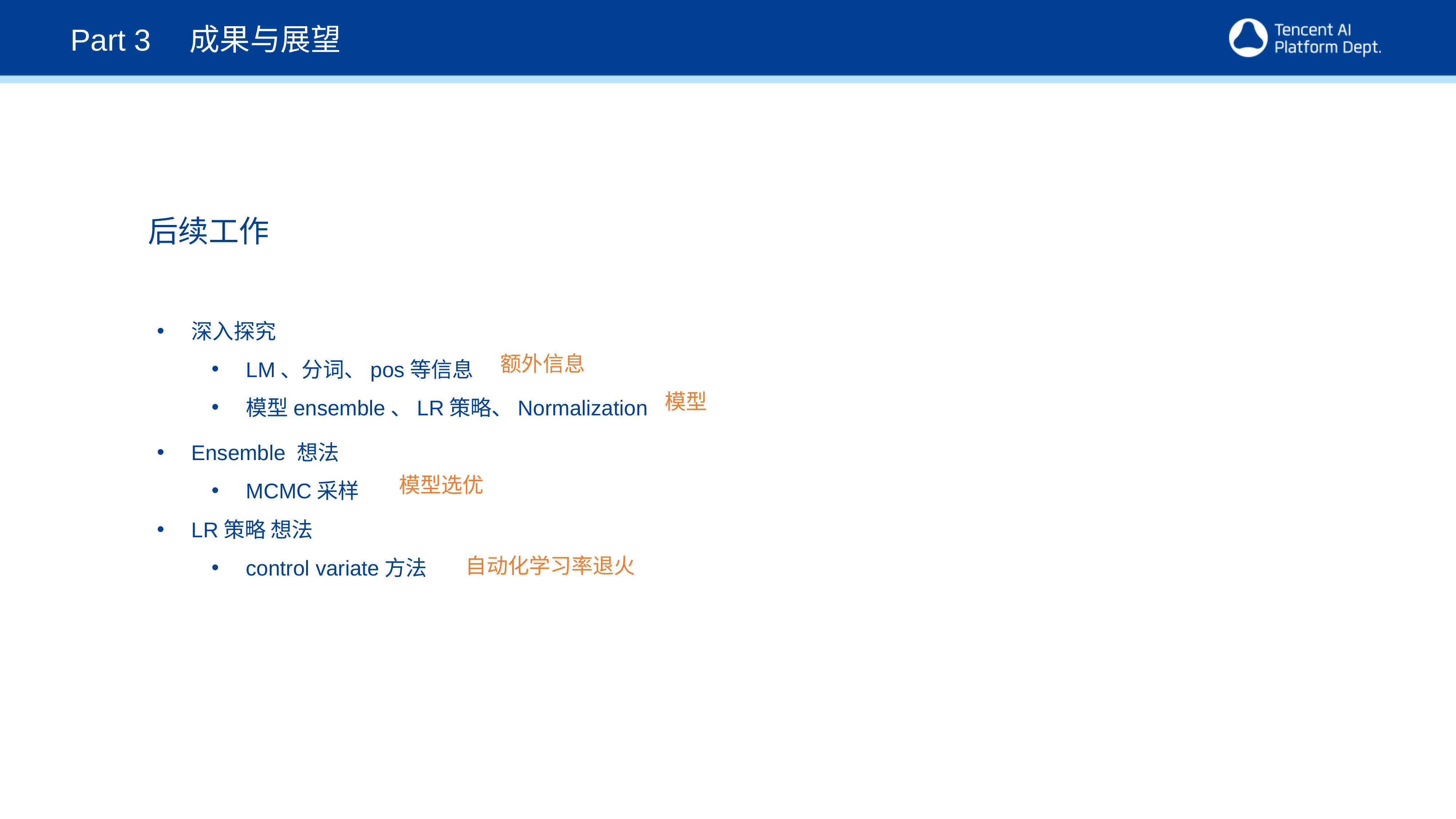

成果与展望
Part 3
后续工作
深入探究
LM、分词、pos等信息
模型ensemble、LR策略、Normalization
额外信息
模型
Ensemble 想法
MCMC采样
模型选优
LR策略 想法
control variate方法
自动化学习率退火